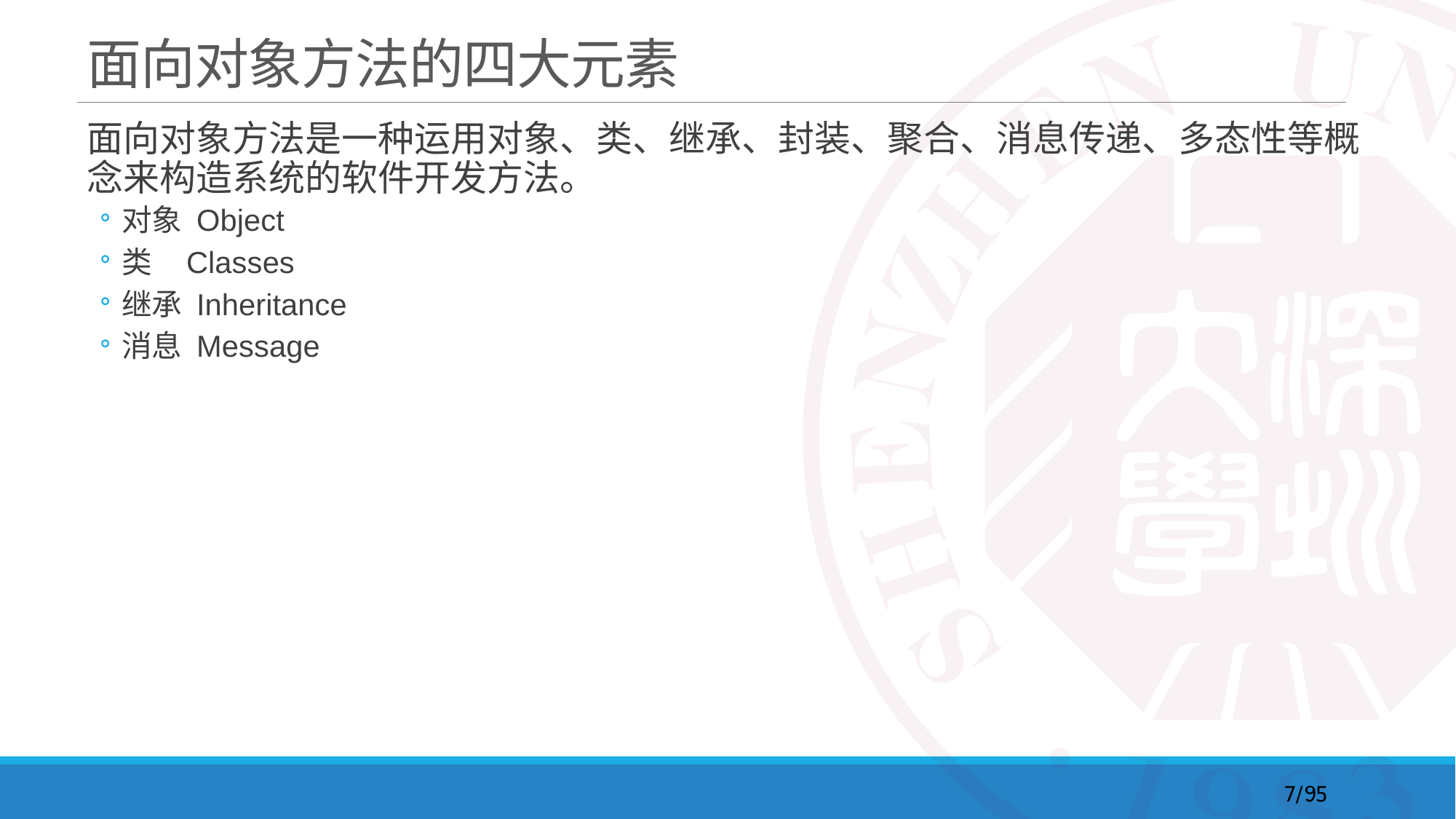

# 面向对象方法的四大元素
面向对象方法是一种运用对象、类、继承、封装、聚合、消息传递、多态性等概念来构造系统的软件开发方法。
对象 Object
类    Classes
继承 Inheritance
消息 Message
7/95